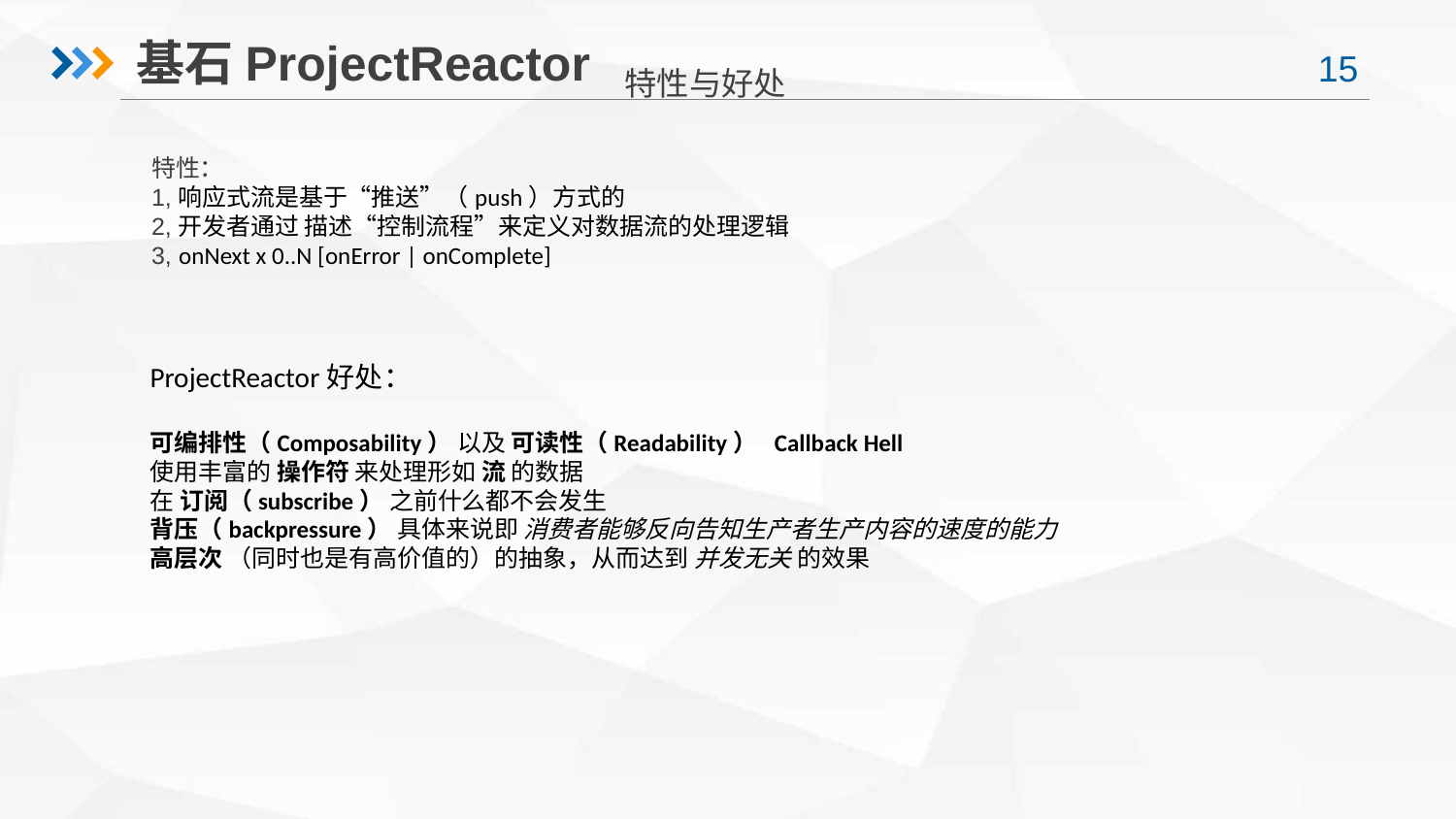

基石ProjectReactor
特性与好处
特性：
1,响应式流是基于“推送”（push）方式的
2,开发者通过 描述“控制流程”来定义对数据流的处理逻辑
3, onNext x 0..N [onError | onComplete]
ProjectReactor好处：

可编排性（Composability） 以及 可读性（Readability）  Callback Hell
使用丰富的 操作符 来处理形如 流 的数据
在 订阅（subscribe） 之前什么都不会发生
背压（backpressure） 具体来说即 消费者能够反向告知生产者生产内容的速度的能力
高层次 （同时也是有高价值的）的抽象，从而达到 并发无关 的效果